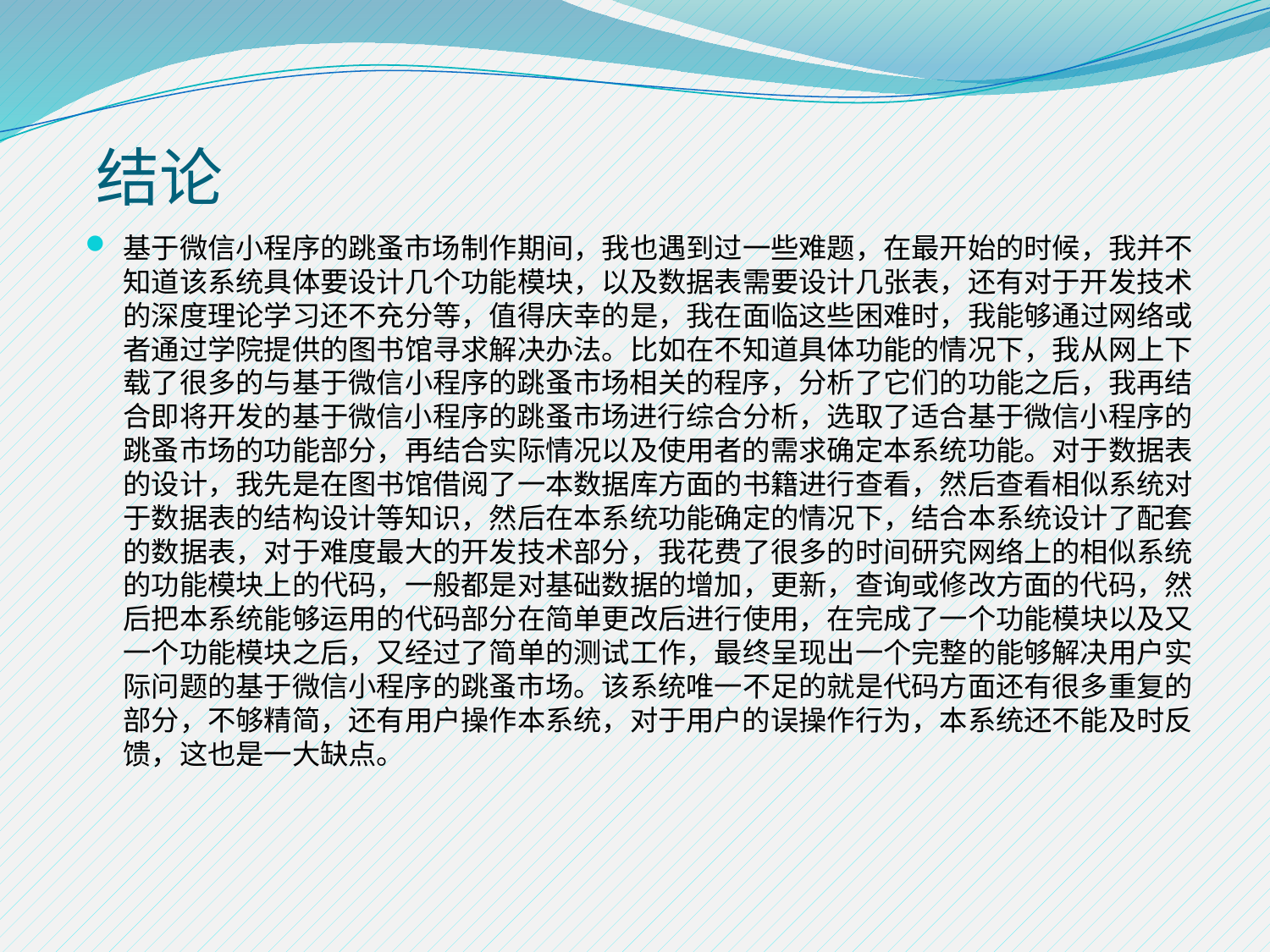

# 结论
基于微信小程序的跳蚤市场制作期间，我也遇到过一些难题，在最开始的时候，我并不知道该系统具体要设计几个功能模块，以及数据表需要设计几张表，还有对于开发技术的深度理论学习还不充分等，值得庆幸的是，我在面临这些困难时，我能够通过网络或者通过学院提供的图书馆寻求解决办法。比如在不知道具体功能的情况下，我从网上下载了很多的与基于微信小程序的跳蚤市场相关的程序，分析了它们的功能之后，我再结合即将开发的基于微信小程序的跳蚤市场进行综合分析，选取了适合基于微信小程序的跳蚤市场的功能部分，再结合实际情况以及使用者的需求确定本系统功能。对于数据表的设计，我先是在图书馆借阅了一本数据库方面的书籍进行查看，然后查看相似系统对于数据表的结构设计等知识，然后在本系统功能确定的情况下，结合本系统设计了配套的数据表，对于难度最大的开发技术部分，我花费了很多的时间研究网络上的相似系统的功能模块上的代码，一般都是对基础数据的增加，更新，查询或修改方面的代码，然后把本系统能够运用的代码部分在简单更改后进行使用，在完成了一个功能模块以及又一个功能模块之后，又经过了简单的测试工作，最终呈现出一个完整的能够解决用户实际问题的基于微信小程序的跳蚤市场。该系统唯一不足的就是代码方面还有很多重复的部分，不够精简，还有用户操作本系统，对于用户的误操作行为，本系统还不能及时反馈，这也是一大缺点。